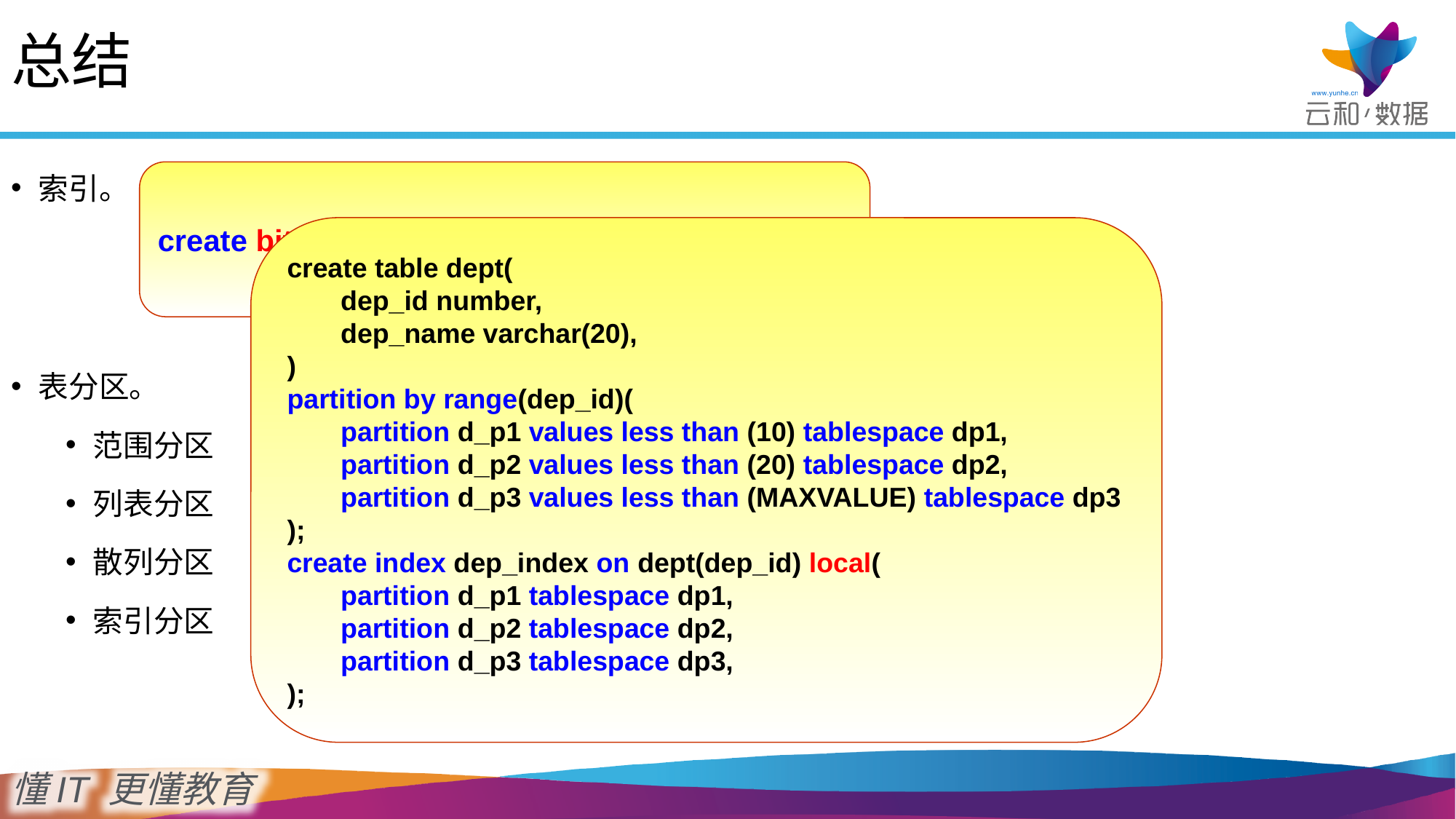

总结
索引。

表分区。
范围分区
列表分区
散列分区
索引分区
create bitmap index idx_bm_job on emp(job);
create table dept(
	dep_id number,
	dep_name varchar(20),
)
partition by range(dep_id)(
	partition d_p1 values less than (10) tablespace dp1,
	partition d_p2 values less than (20) tablespace dp2,
	partition d_p3 values less than (MAXVALUE) tablespace dp3
);
create index dep_index on dept(dep_id) local(
	partition d_p1 tablespace dp1,
	partition d_p2 tablespace dp2,
	partition d_p3 tablespace dp3,
);